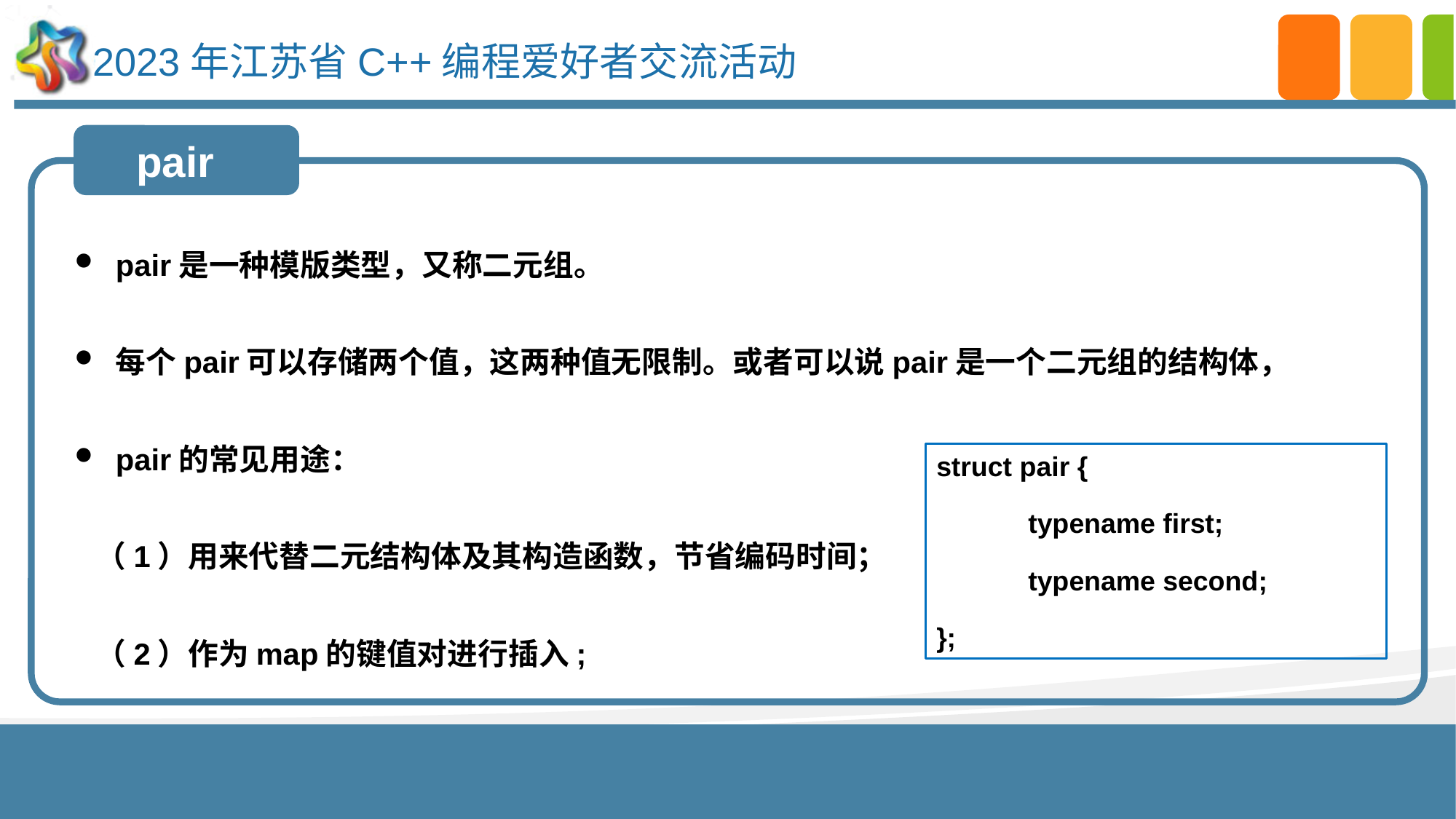

pair
pair是一种模版类型，又称二元组。
每个pair可以存储两个值，这两种值无限制。或者可以说pair是一个二元组的结构体，
pair的常见用途：
  （1）用来代替二元结构体及其构造函数，节省编码时间；
  （2）作为map的键值对进行插入;
struct pair {
            typename first;
            typename second;
};